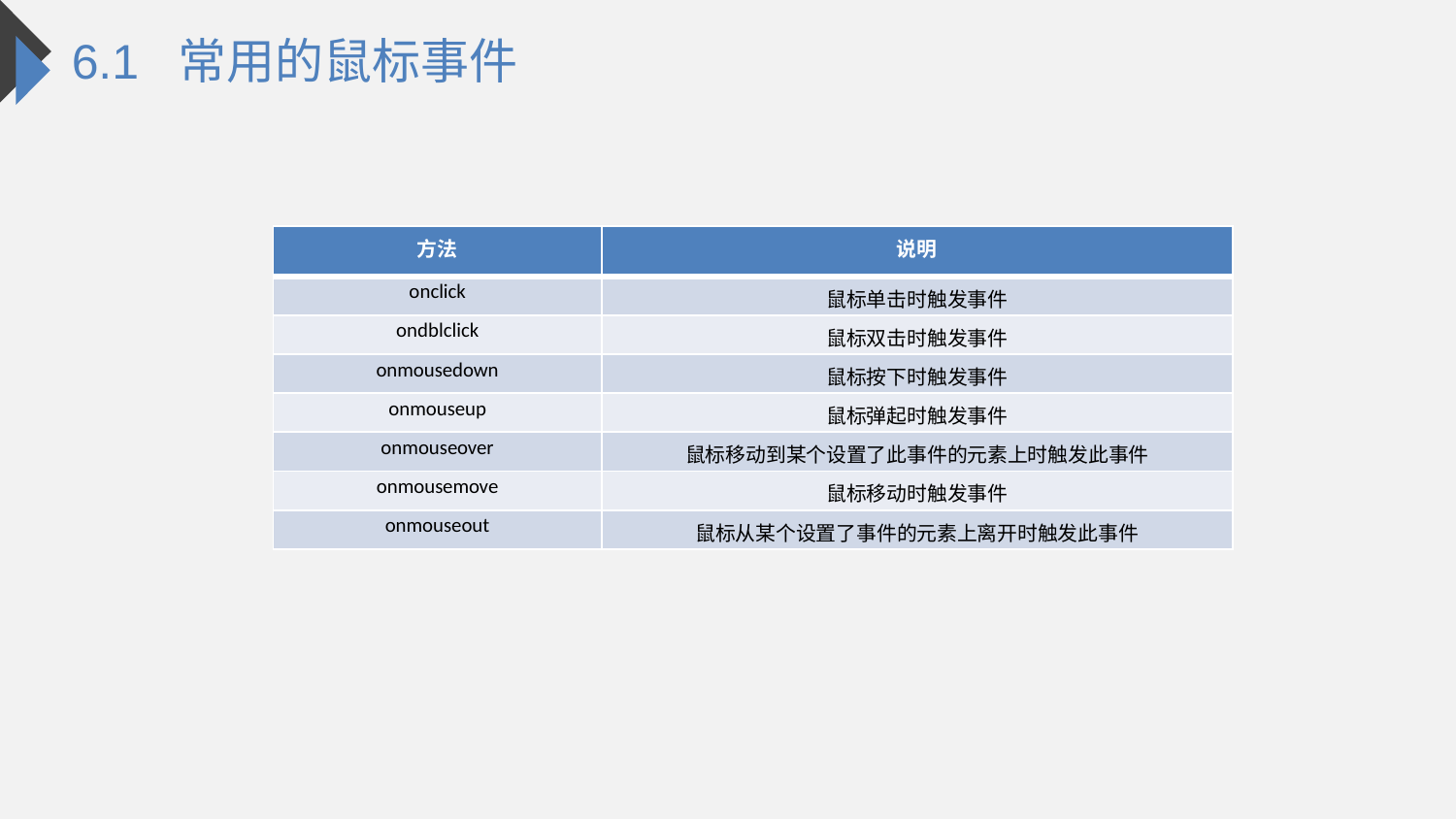

6.1  常用的鼠标事件

| 方法 | 说明 |
| --- | --- |
| onclick | 鼠标单击时触发事件 |
| ondblclick | 鼠标双击时触发事件 |
| onmousedown | 鼠标按下时触发事件 |
| onmouseup | 鼠标弹起时触发事件 |
| onmouseover | 鼠标移动到某个设置了此事件的元素上时触发此事件 |
| onmousemove | 鼠标移动时触发事件 |
| onmouseout | 鼠标从某个设置了事件的元素上离开时触发此事件 |